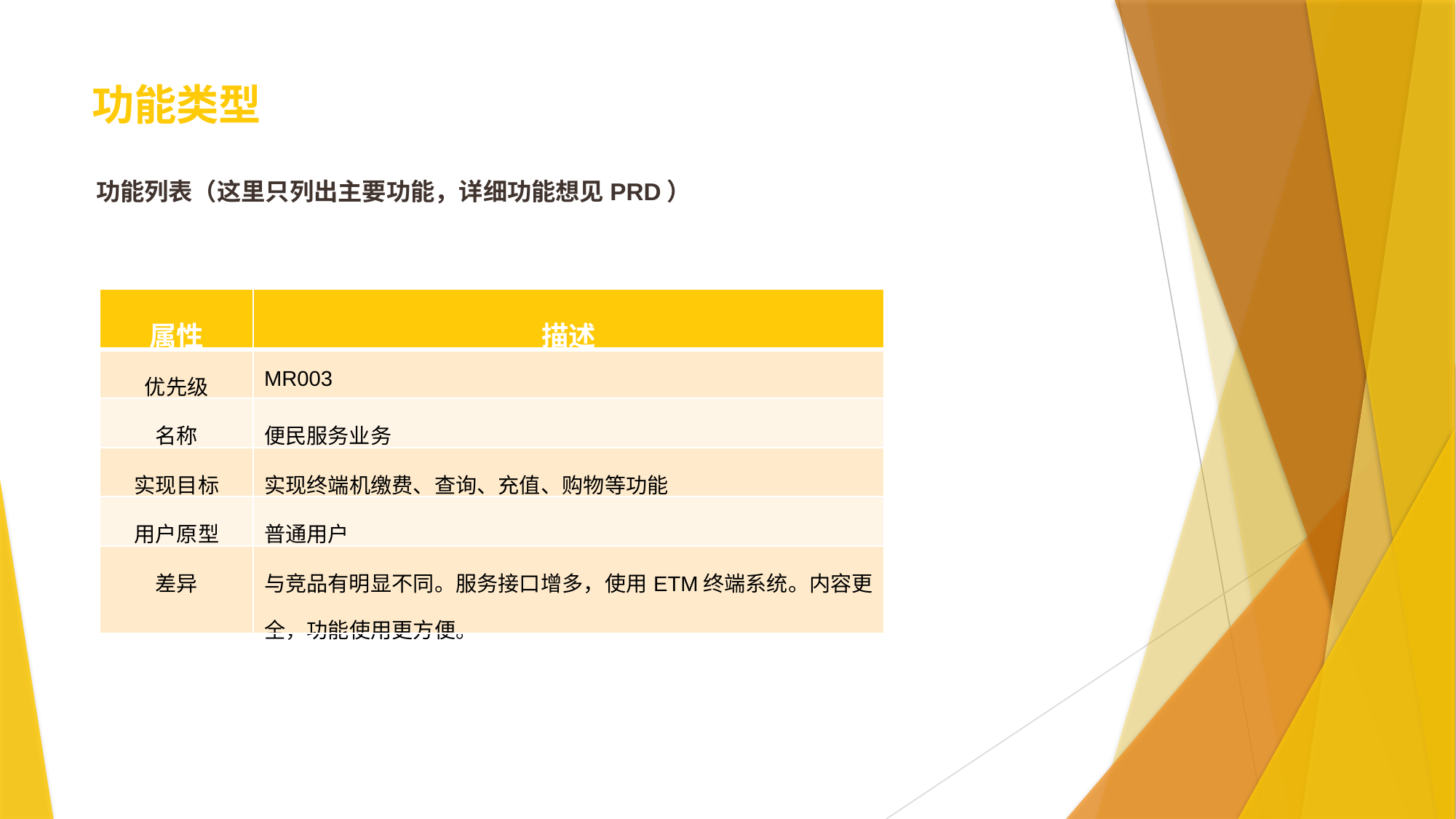

# 功能类型
功能列表（这里只列出主要功能，详细功能想见PRD）
| 属性 | 描述 |
| --- | --- |
| 优先级 | MR003 |
| 名称 | 便民服务业务 |
| 实现目标 | 实现终端机缴费、查询、充值、购物等功能 |
| 用户原型 | 普通用户 |
| 差异 | 与竞品有明显不同。服务接口增多，使用ETM终端系统。内容更全，功能使用更方便。 |